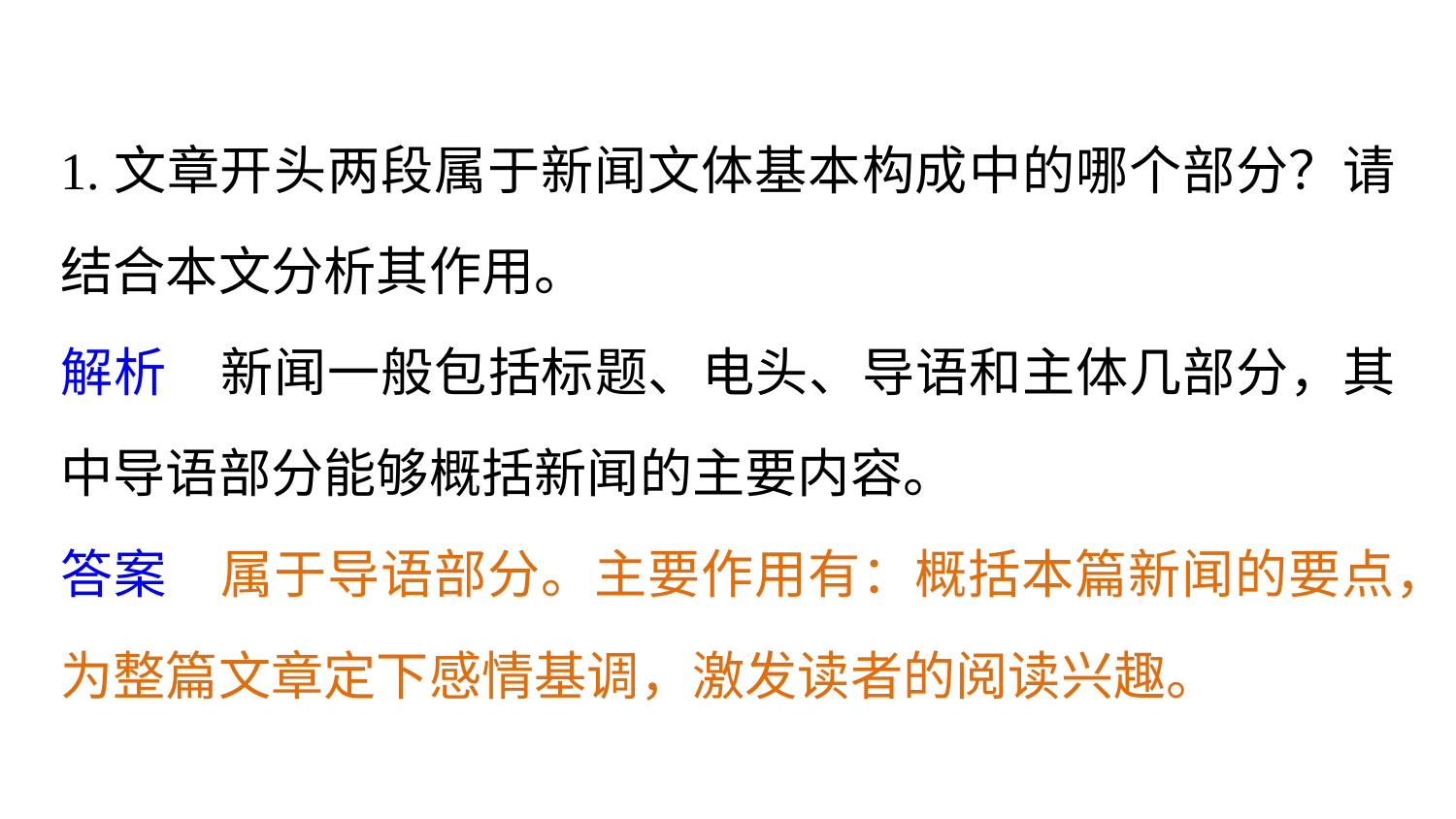

1.文章开头两段属于新闻文体基本构成中的哪个部分？请结合本文分析其作用。
解析　新闻一般包括标题、电头、导语和主体几部分，其中导语部分能够概括新闻的主要内容。
答案　属于导语部分。主要作用有：概括本篇新闻的要点，为整篇文章定下感情基调，激发读者的阅读兴趣。